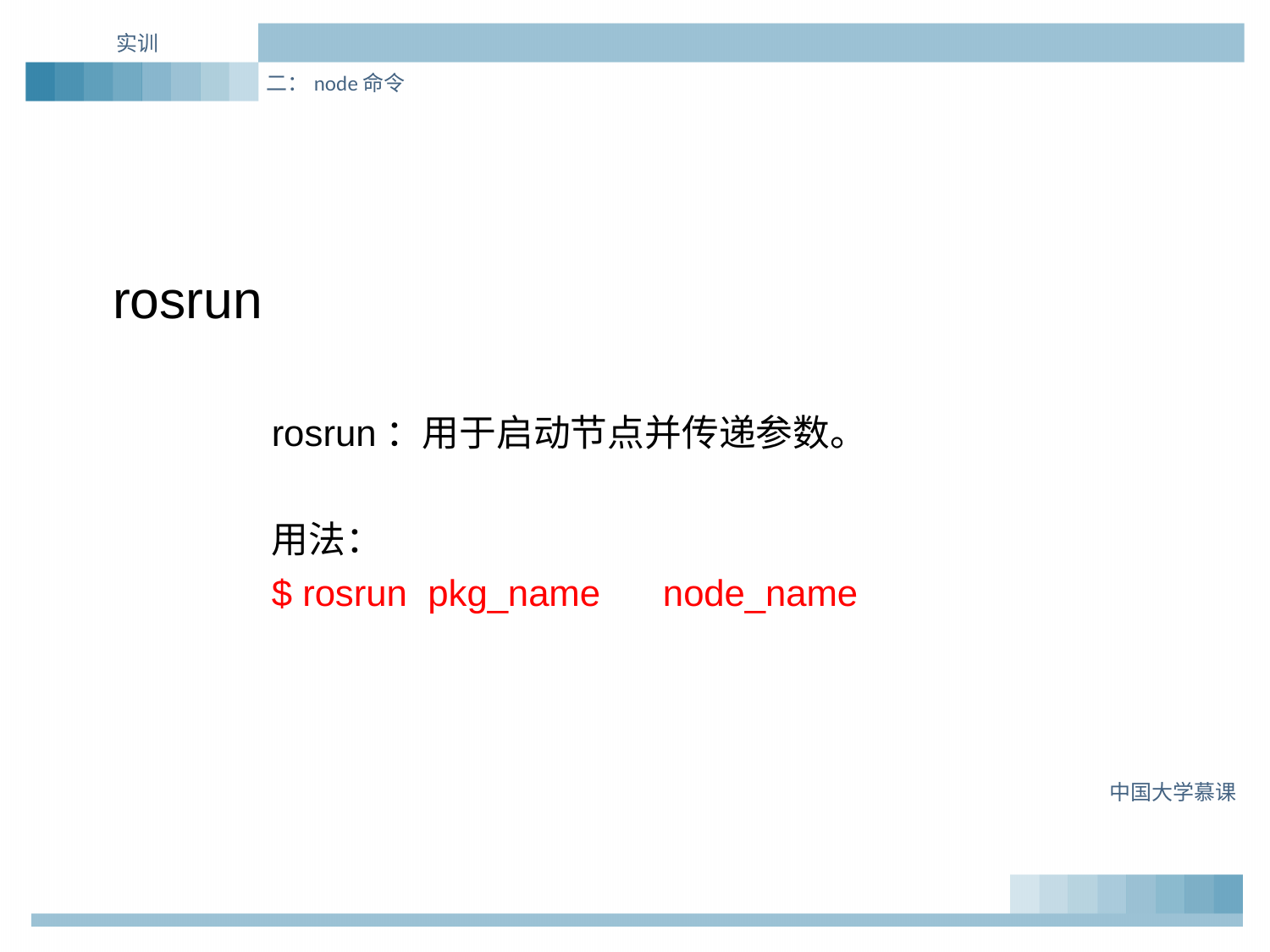

实训
二：node命令

rosrun
rosrun：用于启动节点并传递参数。

用法：
$ rosrun  pkg_name	 node_name
中国大学慕课